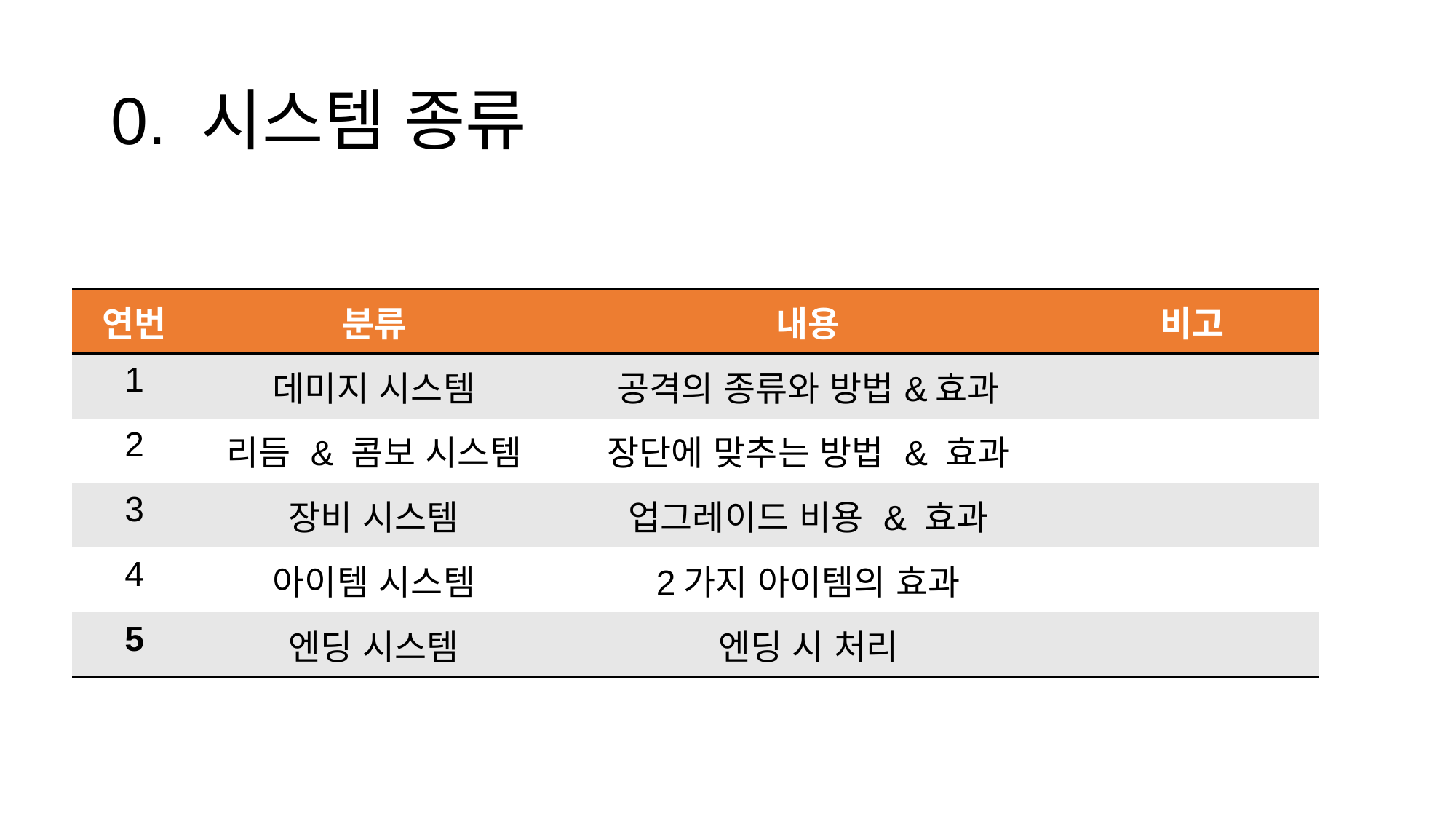

# 0. 시스템 종류
| 연번 | 분류 | 내용 | 비고 |
| --- | --- | --- | --- |
| 1 | 데미지 시스템 | 공격의 종류와 방법&효과 |  |
| 2 | 리듬 & 콤보 시스템 | 장단에 맞추는 방법 & 효과 |  |
| 3 | 장비 시스템 | 업그레이드 비용 & 효과 |  |
| 4 | 아이템 시스템 | 2가지 아이템의 효과 |  |
| 5 | 엔딩 시스템 | 엔딩 시 처리 |  |